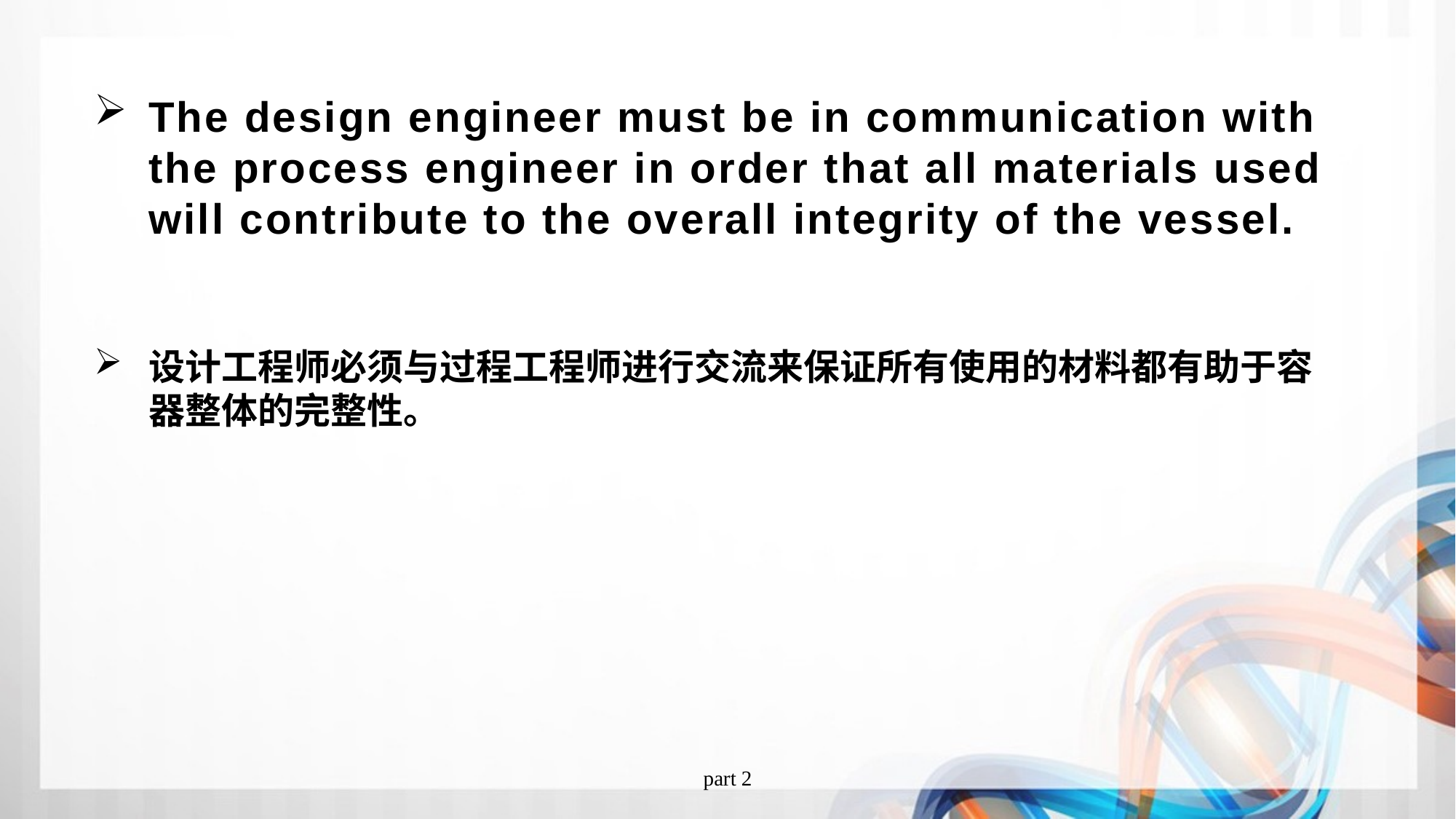

The design engineer must be in communication with the process engineer in order that all materials used will contribute to the overall integrity of the vessel.

设计工程师必须与过程工程师进行交流来保证所有使用的材料都有助于容器整体的完整性。
part 2